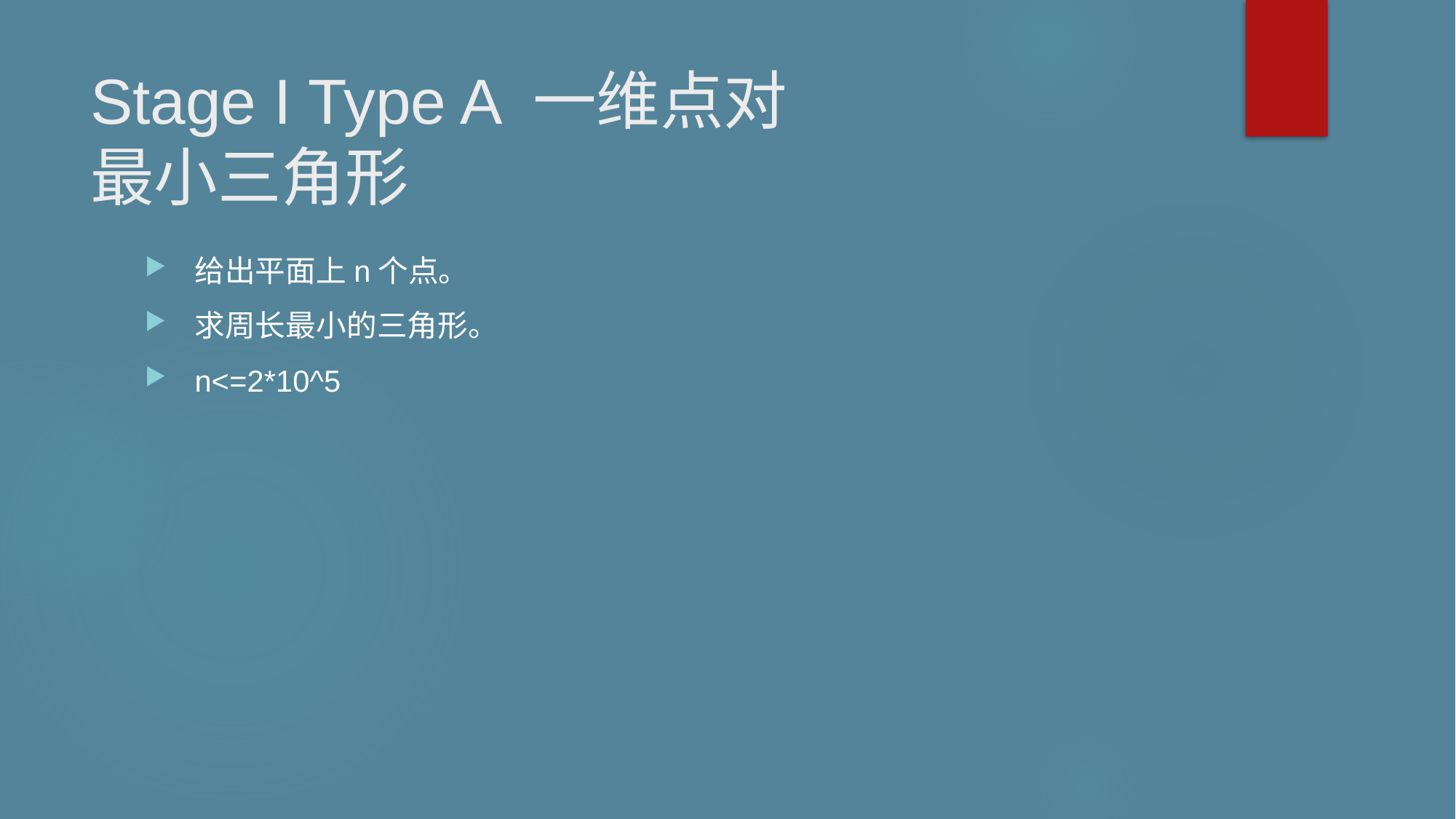

# Stage I Type A 一维点对 最小三角形
给出平面上n个点。
求周长最小的三角形。
n<=2*10^5